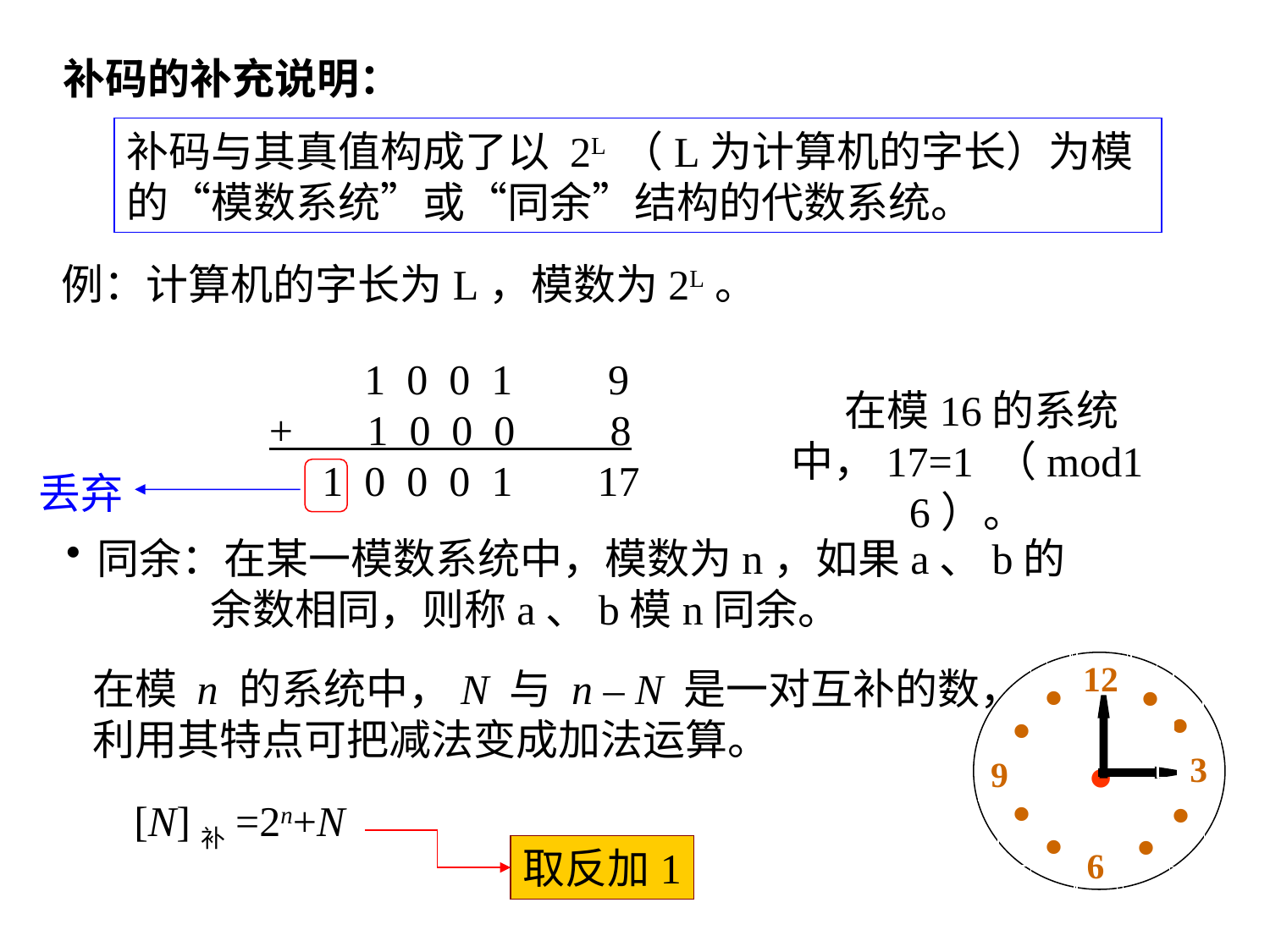

补码的补充说明：
补码与其真值构成了以 2L （L为计算机的字长）为模的“模数系统”或“同余”结构的代数系统。

例：计算机的字长为L，模数为2L。
         1  0  0  1         9
+       1  0  0  0         8
     1  0  0  0  1        17

  在模16的系统中，17=1 （mod16）。
丢弃

同余：在某一模数系统中，模数为n，如果a、b的
              余数相同，则称a、b模n同余。
∙
∙

12

∙
∙

3
●
9
∙
∙
∙
∙

6
在模 n 的系统中，N 与 n – N 是一对互补的数，
利用其特点可把减法变成加法运算。
[N]补=2n+N

取反加1